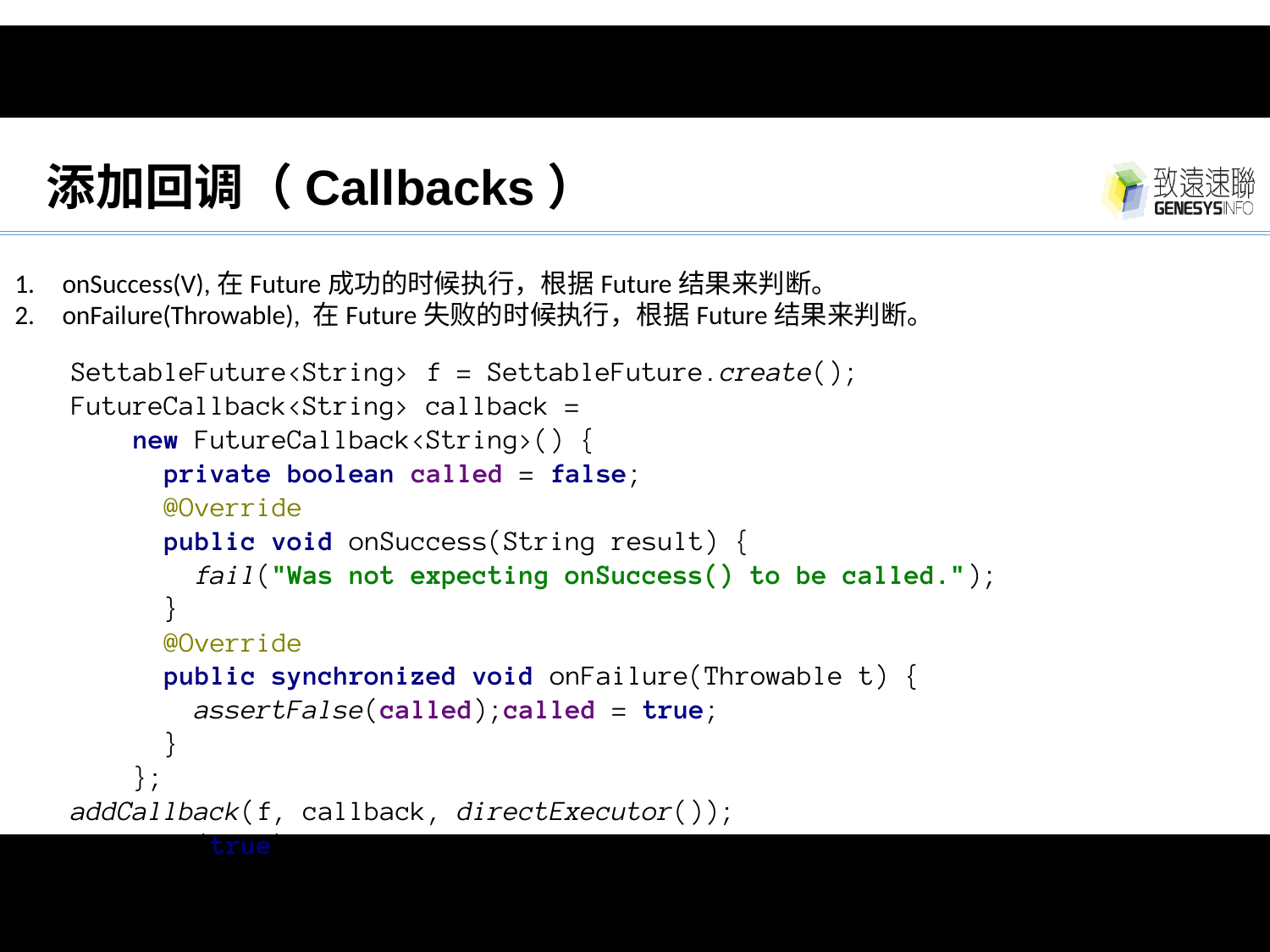

添加回调（Callbacks）

onSuccess(V),在Future成功的时候执行，根据Future结果来判断。
onFailure(Throwable), 在Future失败的时候执行，根据Future结果来判断。

SettableFuture<String> f = SettableFuture.create();
FutureCallback<String> callback =
    new FutureCallback<String>() {
      private boolean called = false;
      @Override
      public void onSuccess(String result) {
        fail("Was not expecting onSuccess() to be called.");
      }
      @Override
      public synchronized void onFailure(Throwable t) {
        assertFalse(called);called = true;
      }
    };
addCallback(f, callback, directExecutor());
f.cancel(true);